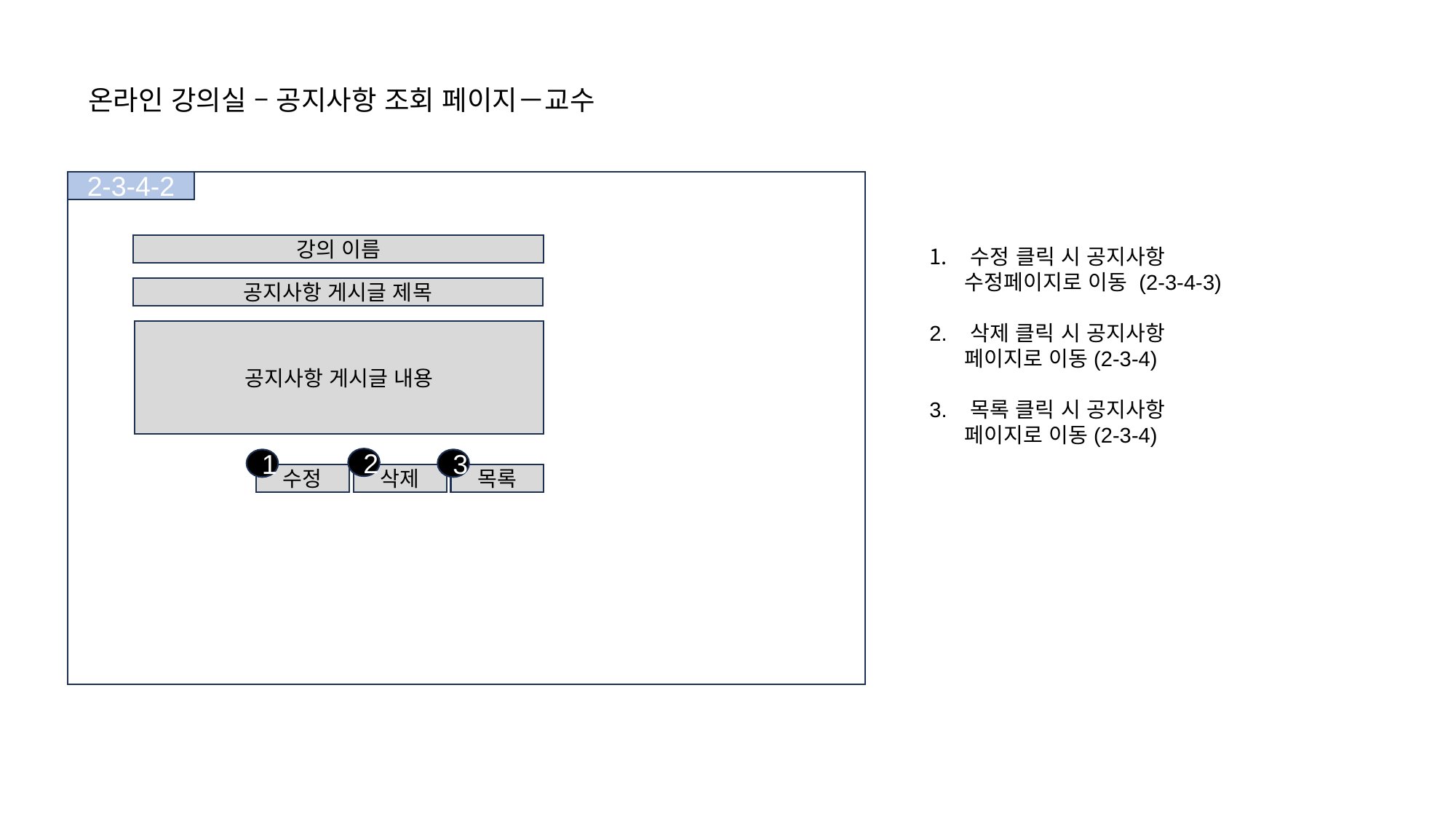

온라인 강의실 – 공지사항 조회 페이지－교수

2-3-4-2

수정 클릭 시 공지사항
     수정페이지로 이동 (2-3-4-3)

2.   삭제 클릭 시 공지사항
     페이지로 이동(2-3-4)

3.   목록 클릭 시 공지사항
     페이지로 이동(2-3-4)
강의 이름
공지사항 게시글 제목
공지사항 게시글 내용
2
1
3
삭제
수정
목록